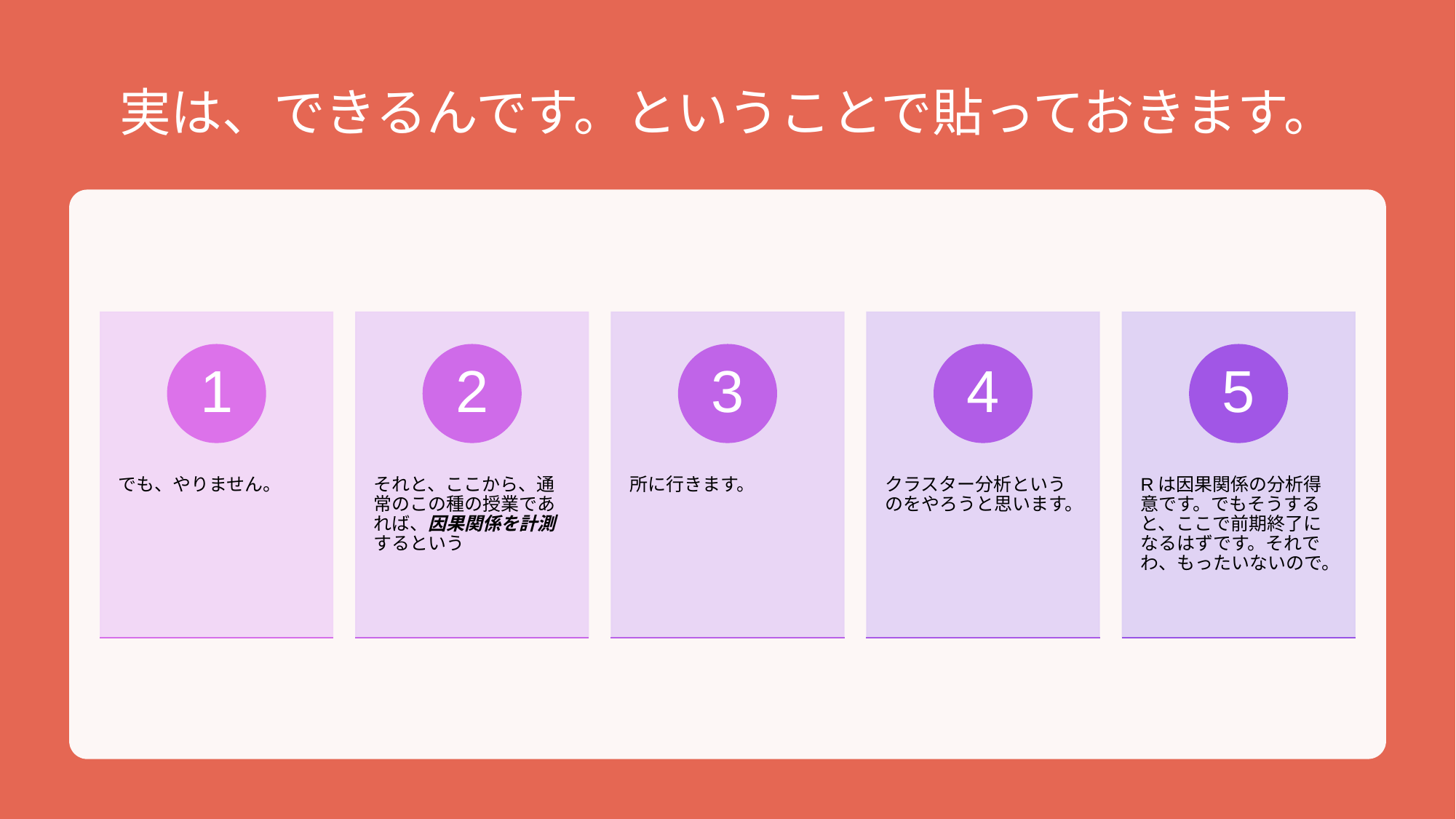

# 実は、できるんです。ということで貼っておきます。

でも、やりません。
1
それと、ここから、通常のこの種の授業であれば、因果関係を計測するという
2
所に行きます。
3
クラスター分析というのをやろうと思います。
4
Rは因果関係の分析得意です。でもそうすると、ここで前期終了になるはずです。それでわ、もったいないので。
5